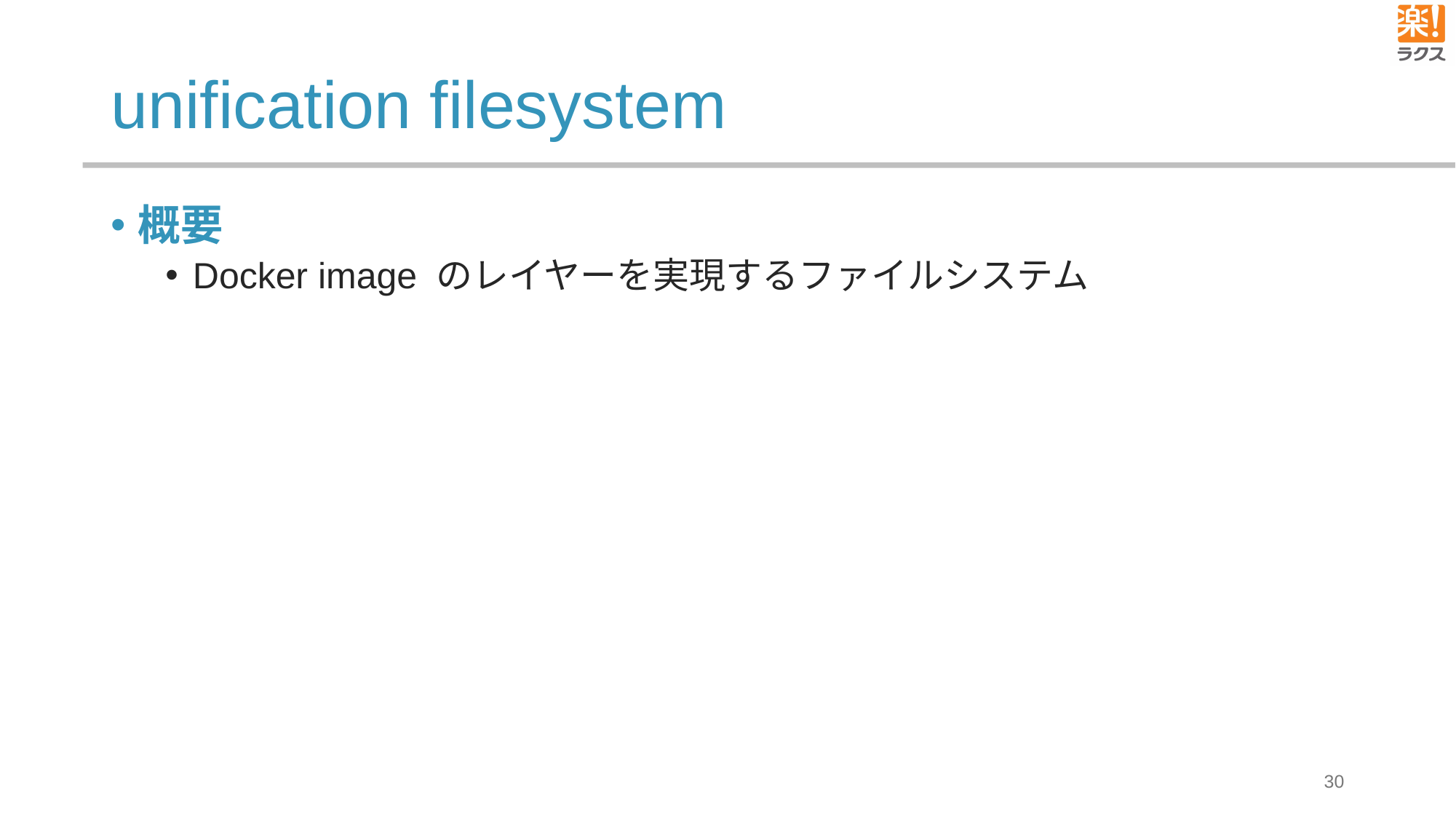

# unification filesystem
概要
Docker image のレイヤーを実現するファイルシステム

30